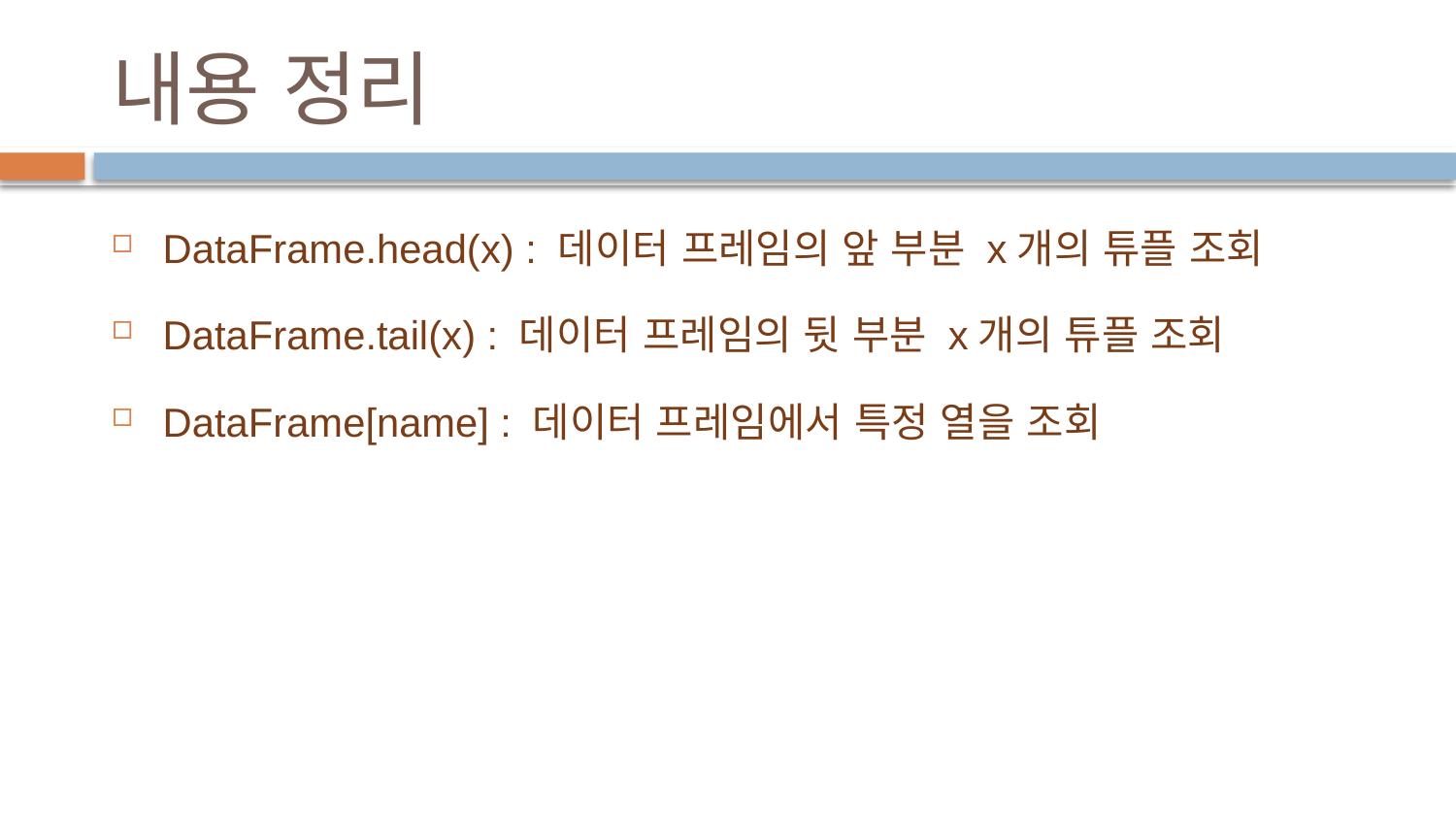

# 내용 정리
DataFrame.head(x) : 데이터 프레임의 앞 부분 x개의 튜플 조회
DataFrame.tail(x) : 데이터 프레임의 뒷 부분 x개의 튜플 조회
DataFrame[name] : 데이터 프레임에서 특정 열을 조회